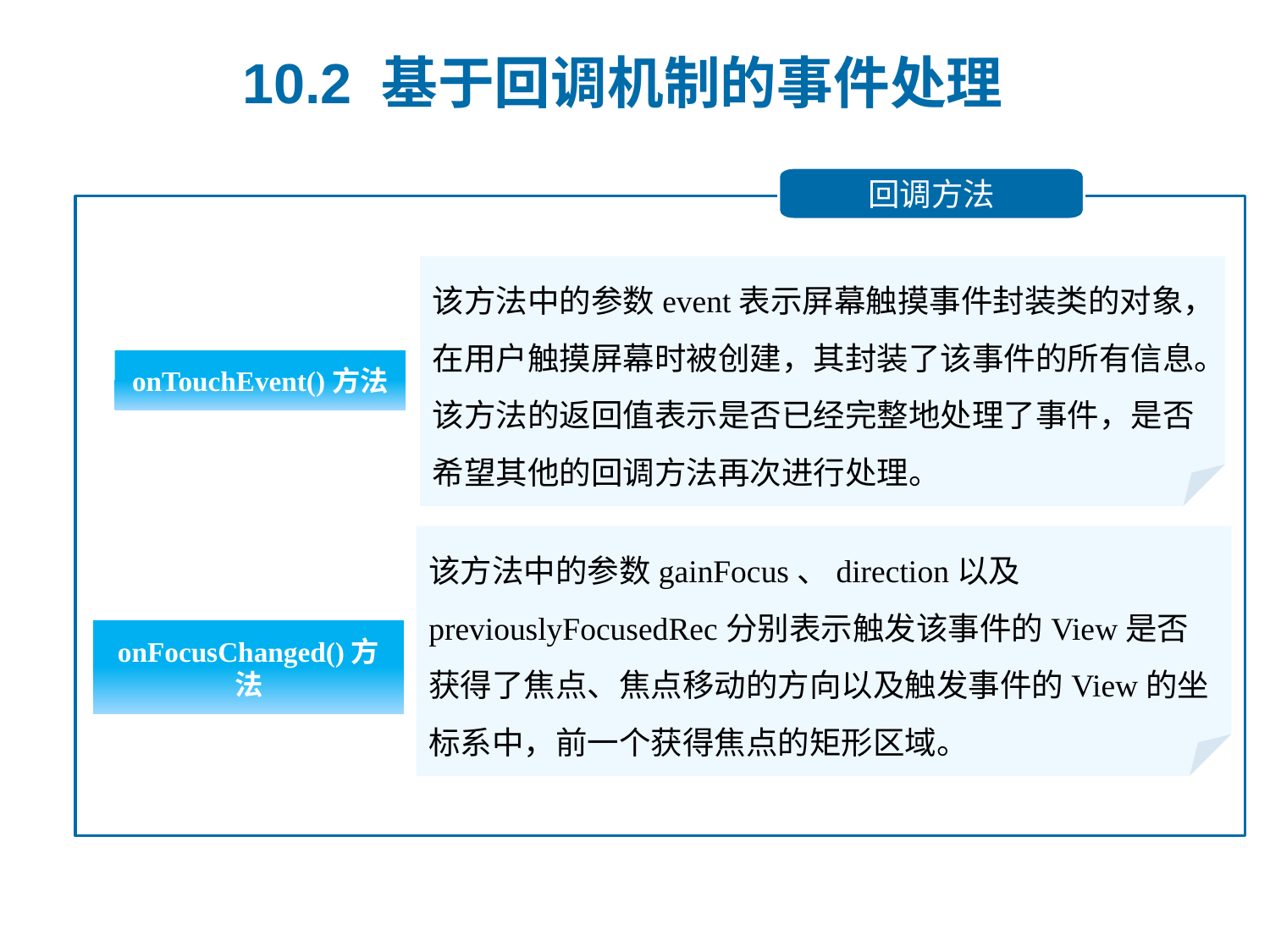

10.2 基于回调机制的事件处理
回调方法

该方法中的参数event表示屏幕触摸事件封装类的对象，在用户触摸屏幕时被创建，其封装了该事件的所有信息。该方法的返回值表示是否已经完整地处理了事件，是否希望其他的回调方法再次进行处理。

onTouchEvent()方法

该方法中的参数gainFocus、direction以及previouslyFocusedRec分别表示触发该事件的View是否获得了焦点、焦点移动的方向以及触发事件的View的坐标系中，前一个获得焦点的矩形区域。

onFocusChanged()方法